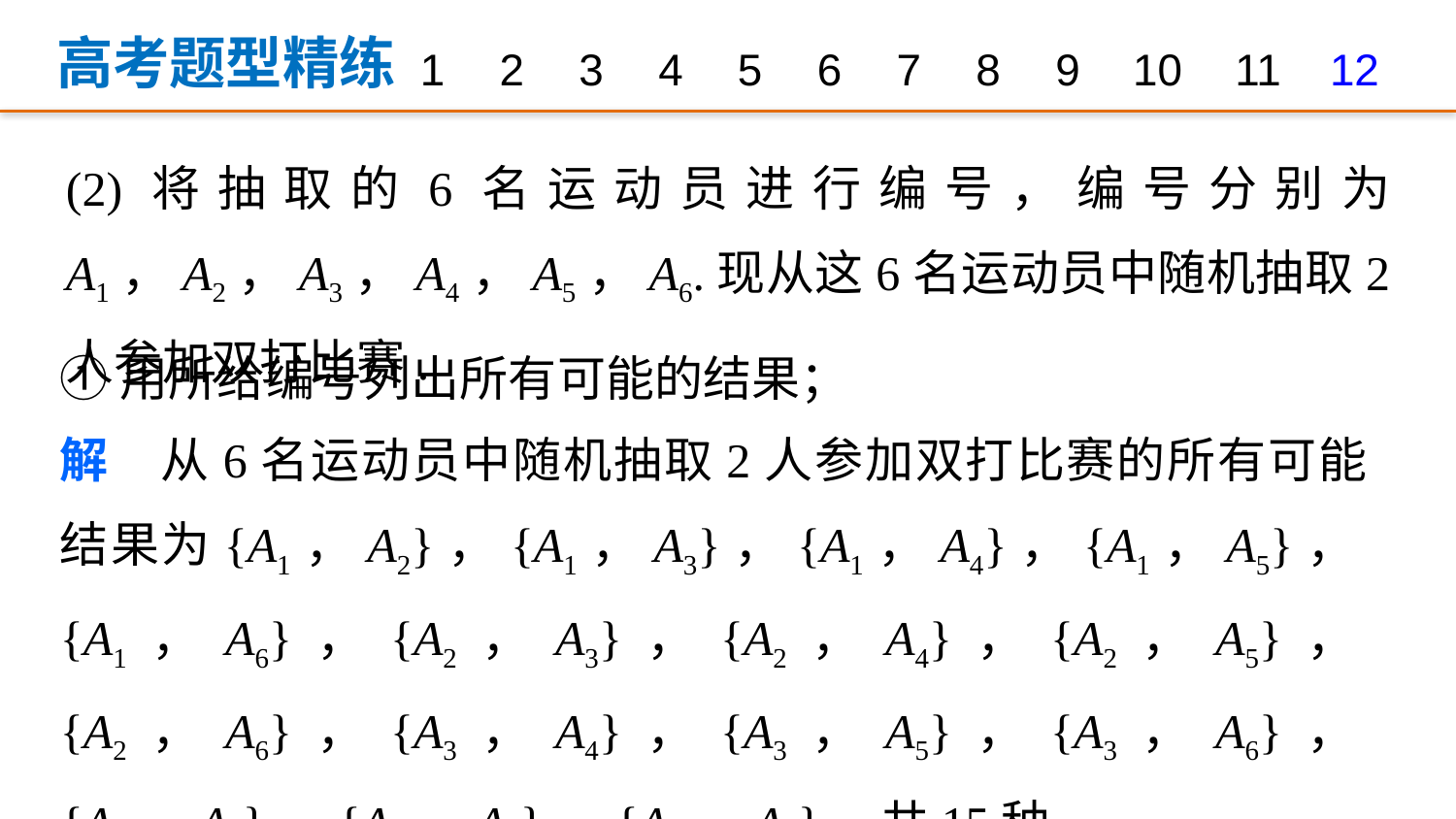

高考题型精练
1
2
3
4
5
6
7
8
9
12
10
11
(2)将抽取的6名运动员进行编号，编号分别为A1，A2，A3，A4，A5，A6.现从这6名运动员中随机抽取2人参加双打比赛.
①用所给编号列出所有可能的结果；
解　从6名运动员中随机抽取2人参加双打比赛的所有可能结果为{A1，A2}，{A1，A3}，{A1，A4}，{A1，A5}，{A1，A6}，{A2，A3}，{A2，A4}，{A2，A5}，{A2，A6}，{A3，A4}，{A3，A5}，{A3，A6}，{A4，A5}，{A4，A6}，{A5，A6}，共15种.